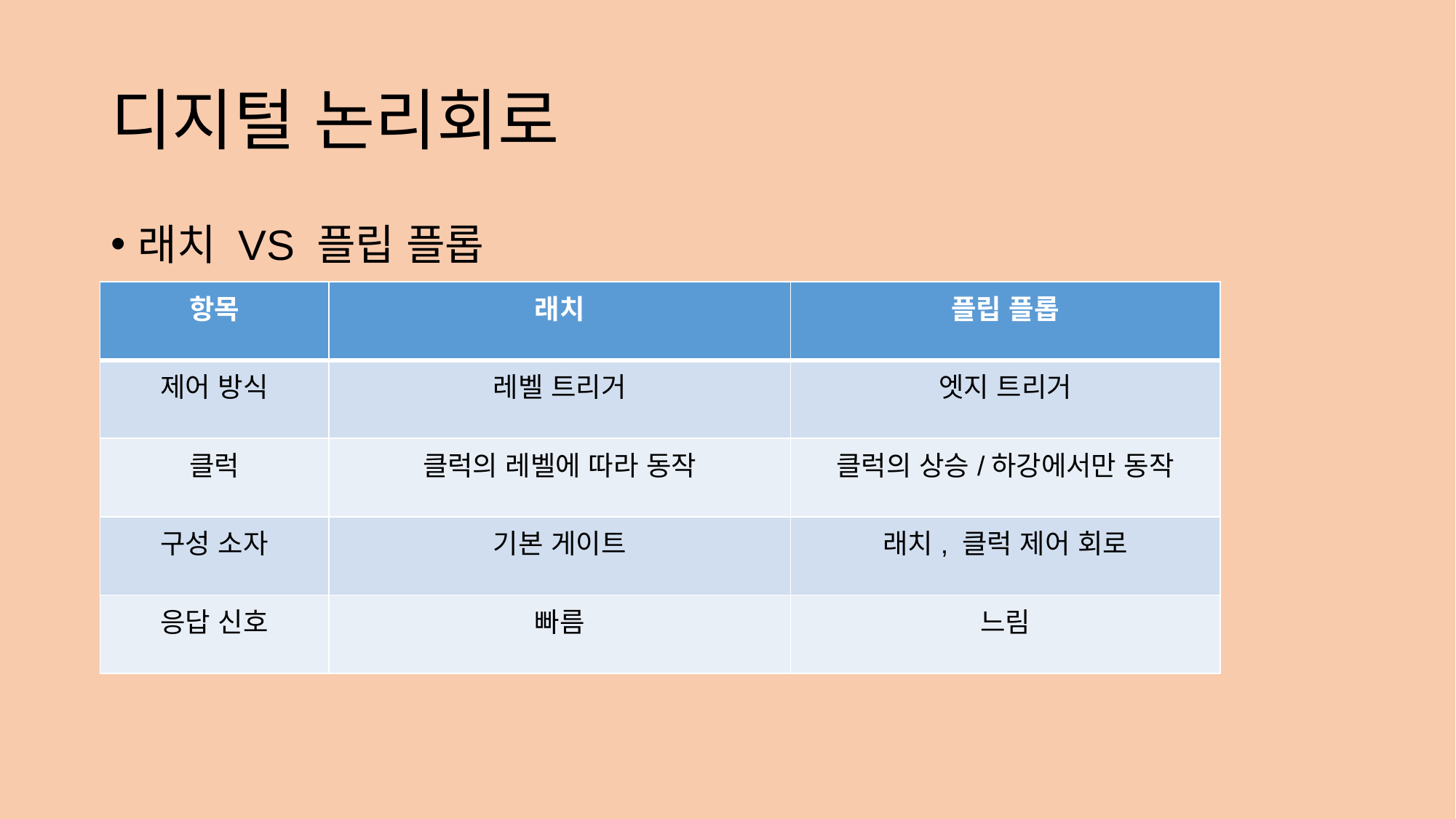

# 디지털 논리회로
래치 VS 플립 플롭
| 항목 | 래치 | 플립 플롭 |
| --- | --- | --- |
| 제어 방식 | 레벨 트리거 | 엣지 트리거 |
| 클럭 | 클럭의 레벨에 따라 동작 | 클럭의 상승/하강에서만 동작 |
| 구성 소자 | 기본 게이트 | 래치, 클럭 제어 회로 |
| 응답 신호 | 빠름 | 느림 |